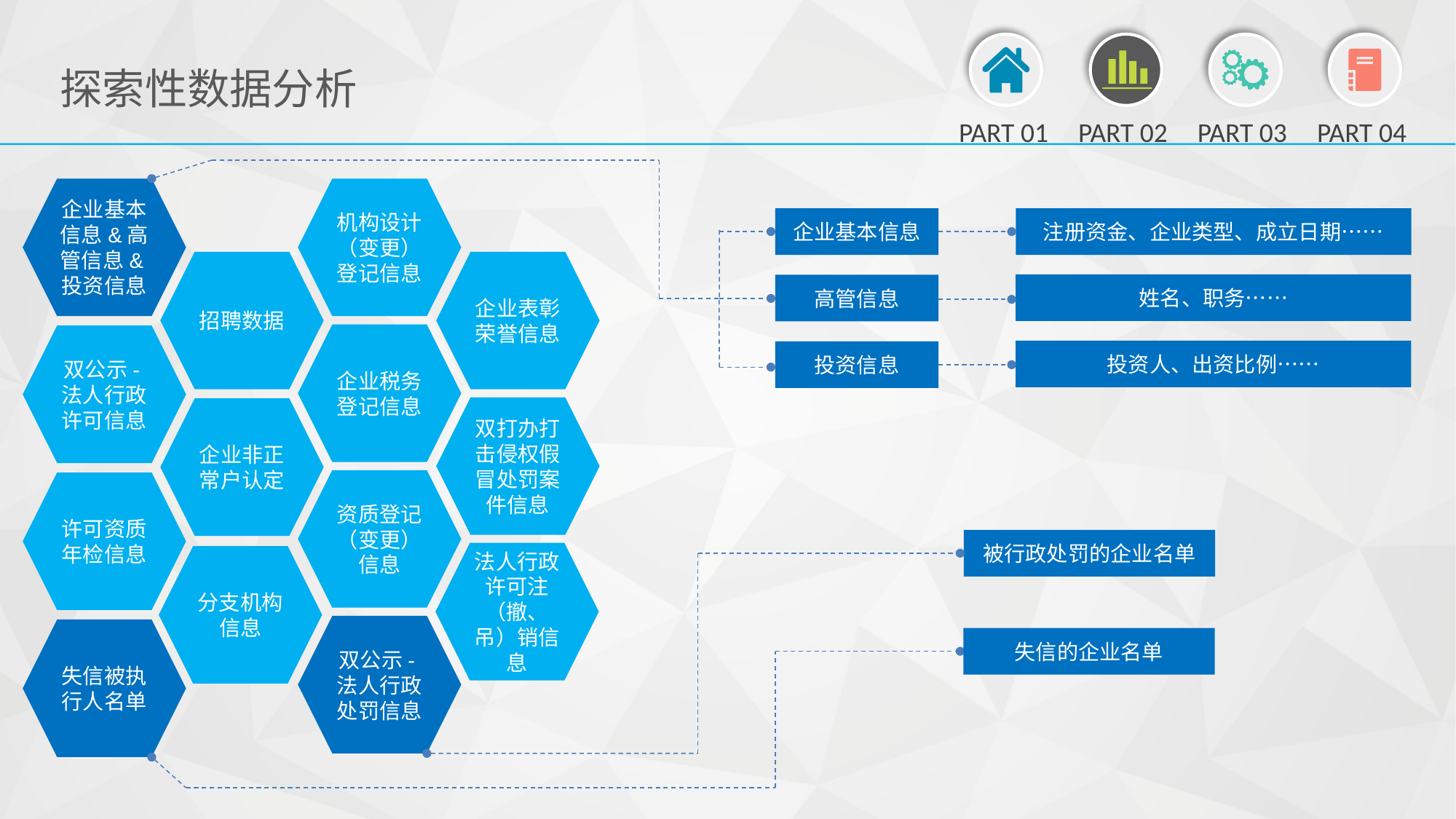

企业基本信息&高管信息&投资信息
机构设计（变更）登记信息
企业基本信息
注册资金、企业类型、成立日期……
招聘数据
企业表彰荣誉信息
姓名、职务……
高管信息
企业税务登记信息
双公示-法人行政许可信息
投资人、出资比例……
投资信息
双打办打击侵权假冒处罚案件信息
企业非正常户认定
资质登记（变更）信息
许可资质年检信息
被行政处罚的企业名单
法人行政许可注（撤、吊）销信息
分支机构信息
双公示-法人行政处罚信息
失信被执行人名单
失信的企业名单